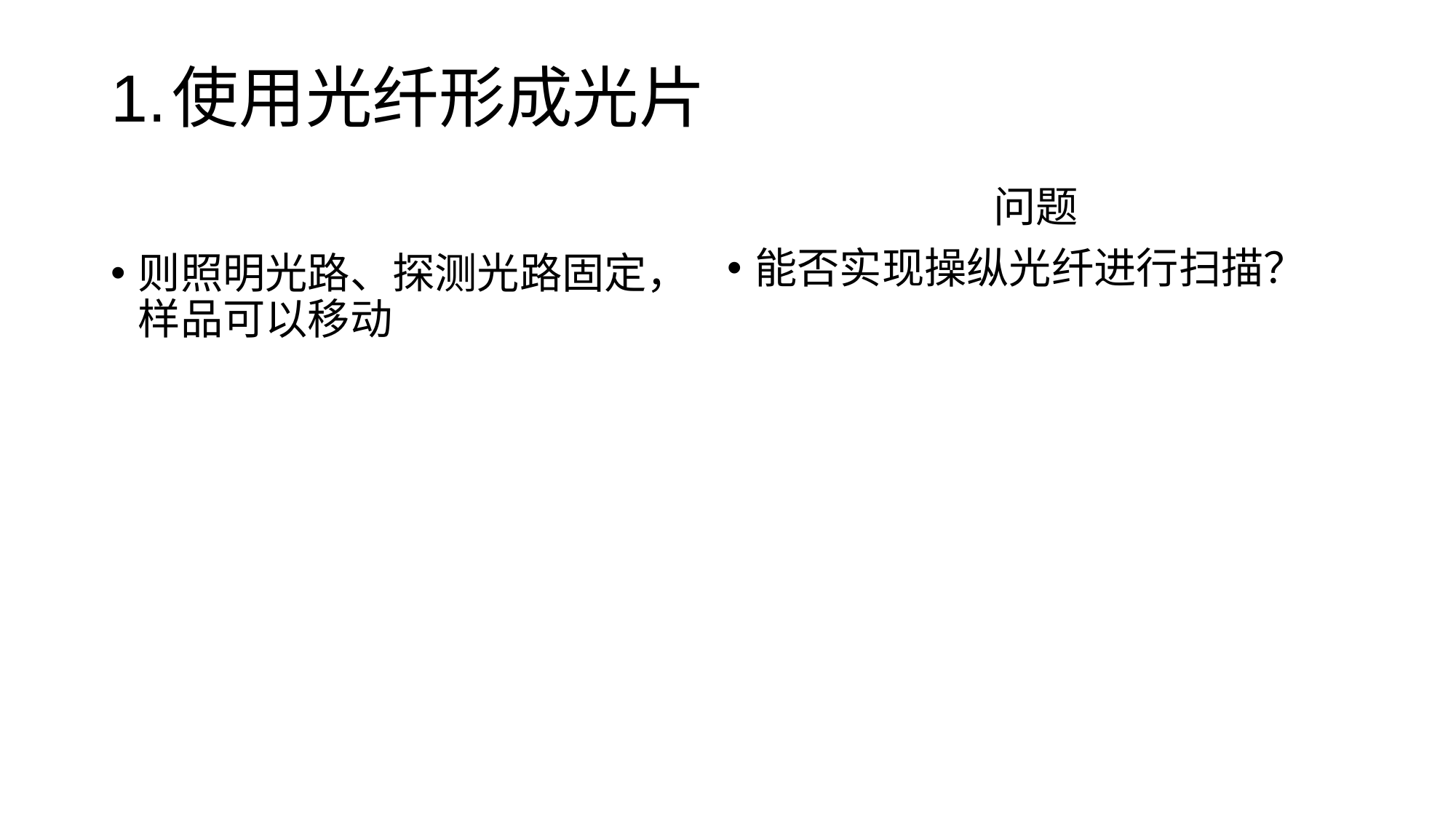

# 使用光纤形成光片

则照明光路、探测光路固定，样品可以移动

问题
能否实现操纵光纤进行扫描？